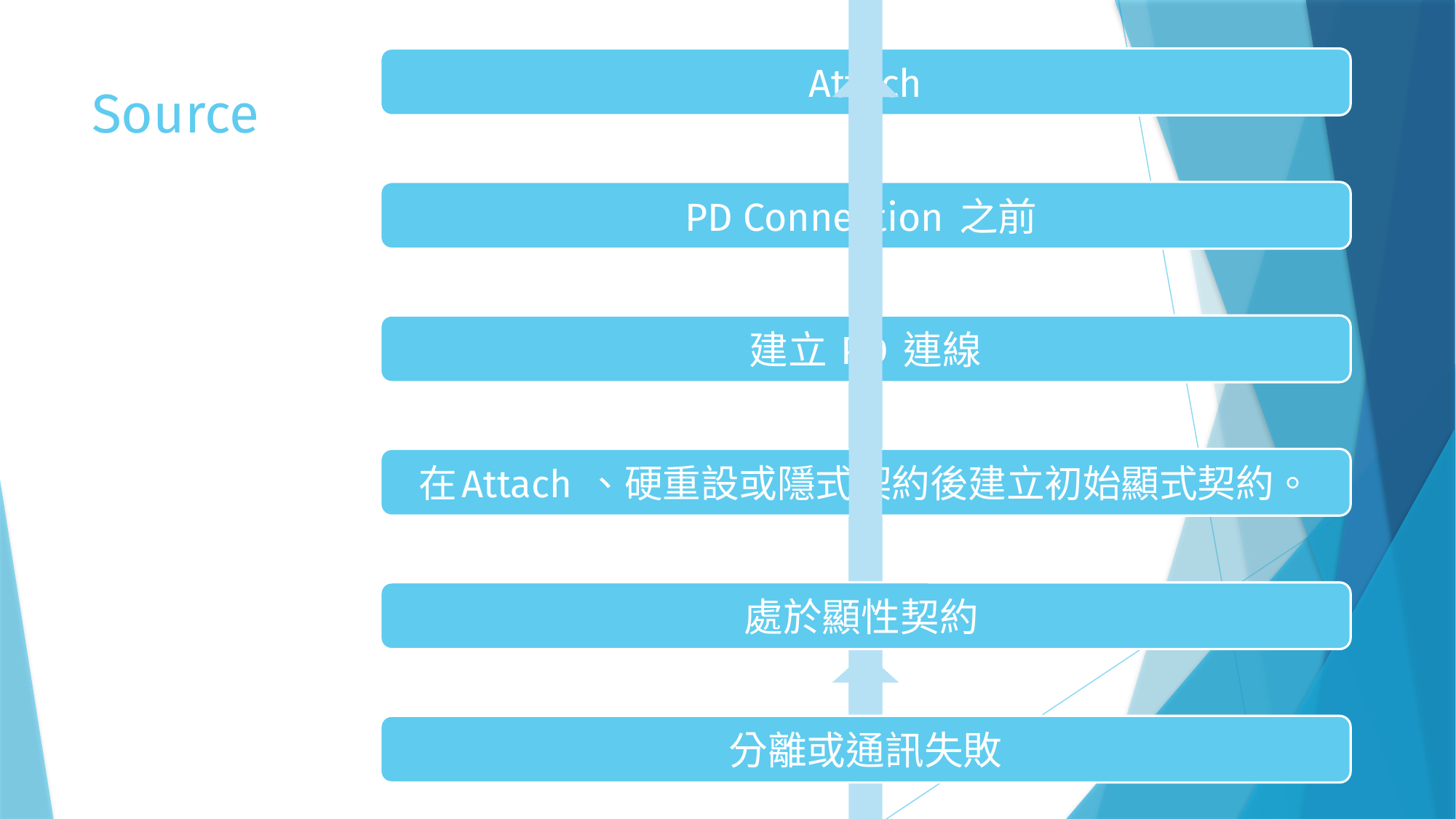

Attach
PD Connection 之前
建立 PD 連線
在Attach 、硬重設或隱式契約後建立初始顯式契約。
處於顯性契約
分離或通訊失敗
# Source